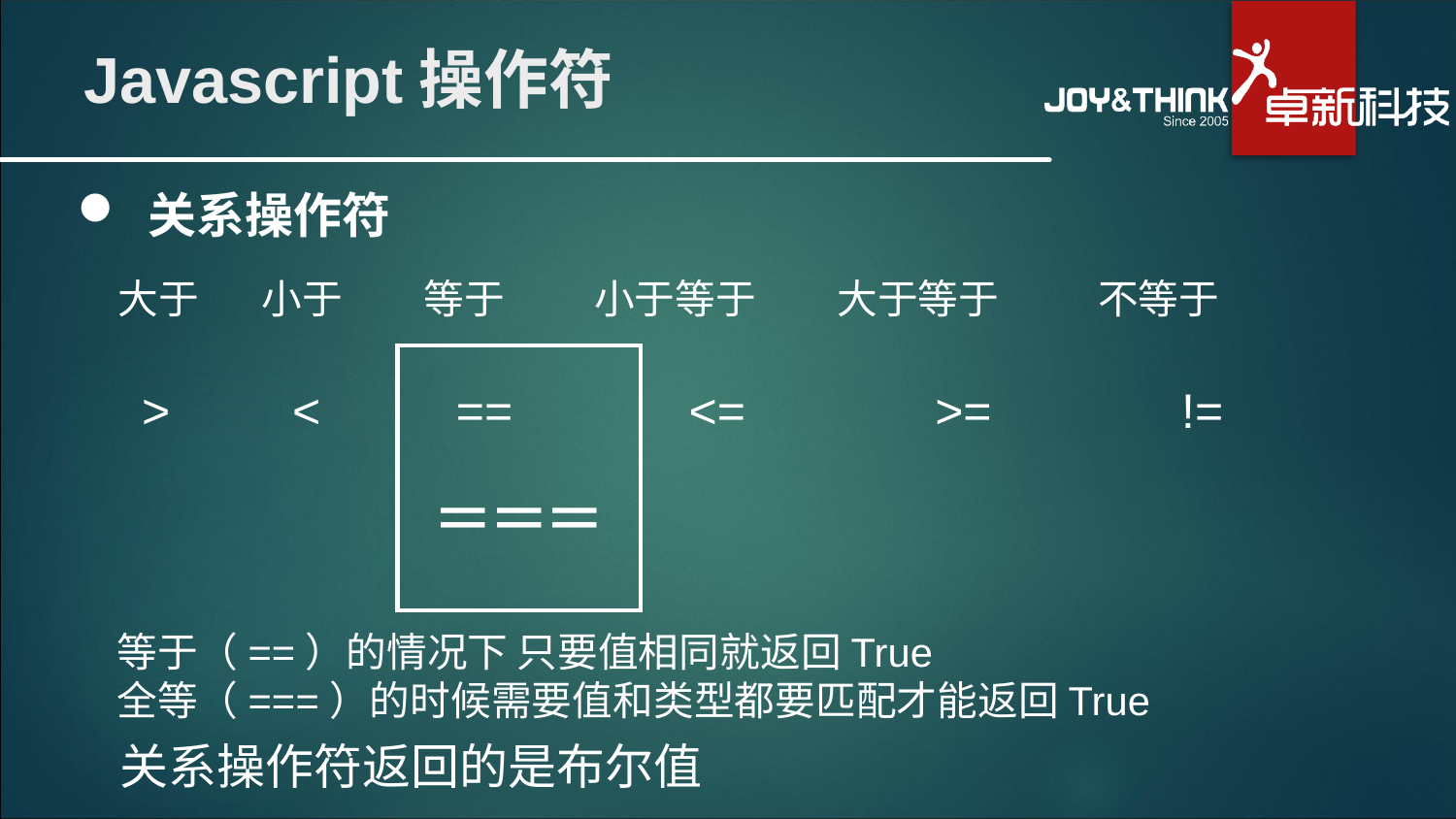

# Javascript操作符
 关系操作符
大于       小于         等于          小于等于         大于等于           不等于

===
>         <          ==             <=              >=              !=
等于（==）的情况下 只要值相同就返回True
全等（===）的时候需要值和类型都要匹配才能返回True
关系操作符返回的是布尔值